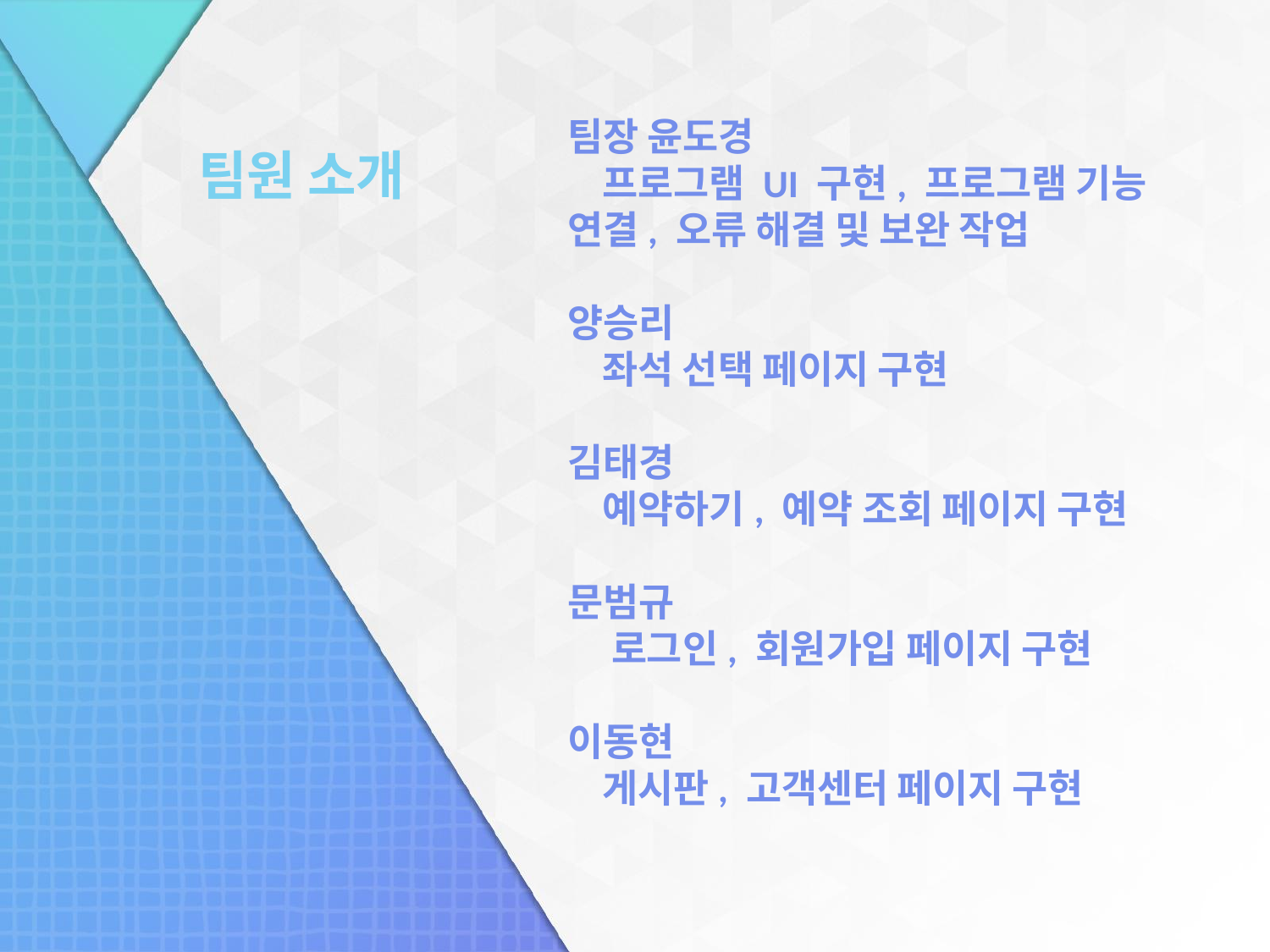

팀장 윤도경
   프로그램 UI 구현, 프로그램 기능 연결, 오류 해결 및 보완 작업

양승리
   좌석 선택 페이지 구현

김태경
   예약하기, 예약 조회 페이지 구현

문범규
    로그인, 회원가입 페이지 구현

이동현
    게시판, 고객센터 페이지 구현
팀원 소개